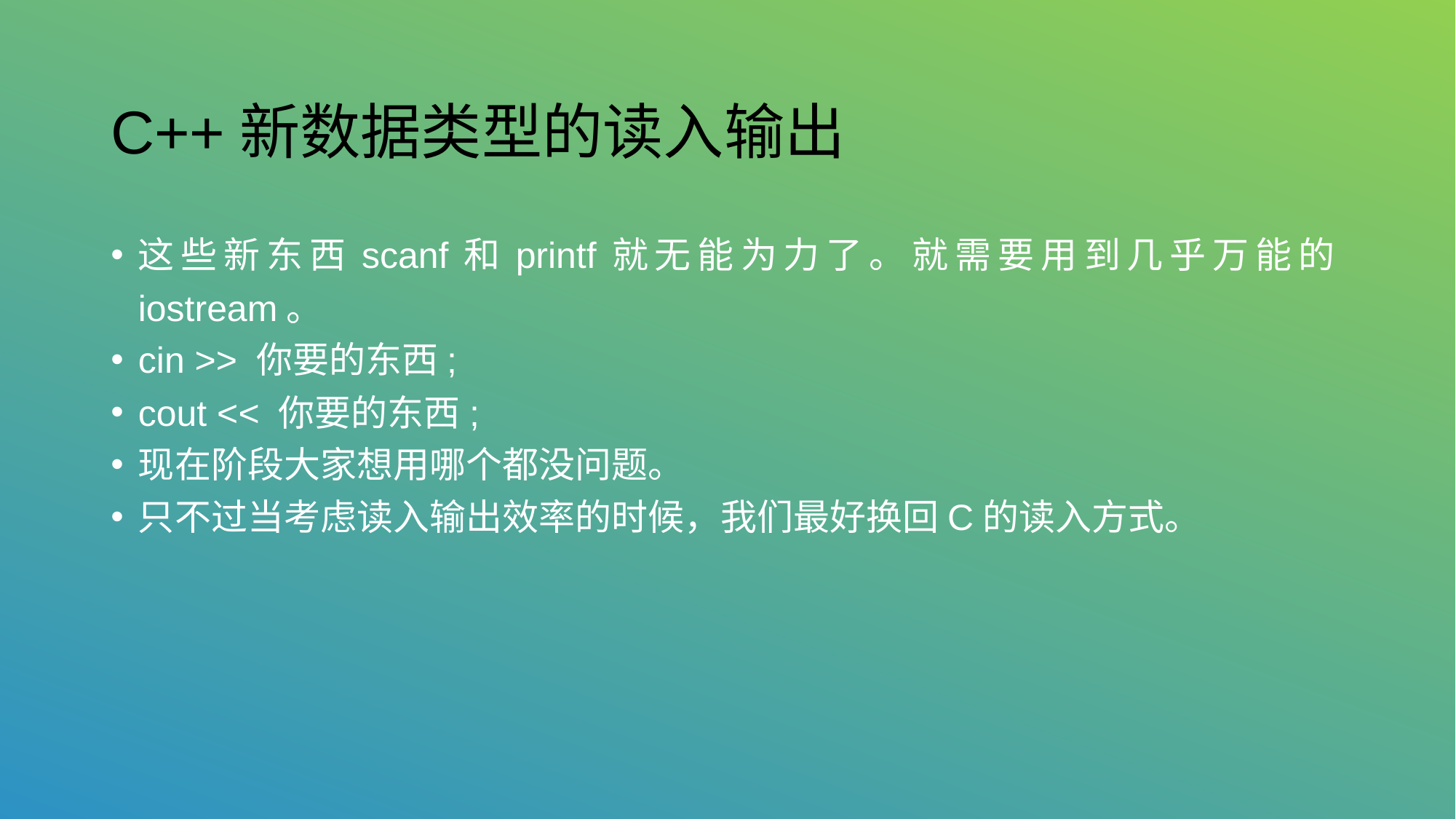

# C++新数据类型的读入输出
这些新东西scanf和printf就无能为力了。就需要用到几乎万能的iostream。
cin >> 你要的东西;
cout << 你要的东西;
现在阶段大家想用哪个都没问题。
只不过当考虑读入输出效率的时候，我们最好换回C的读入方式。